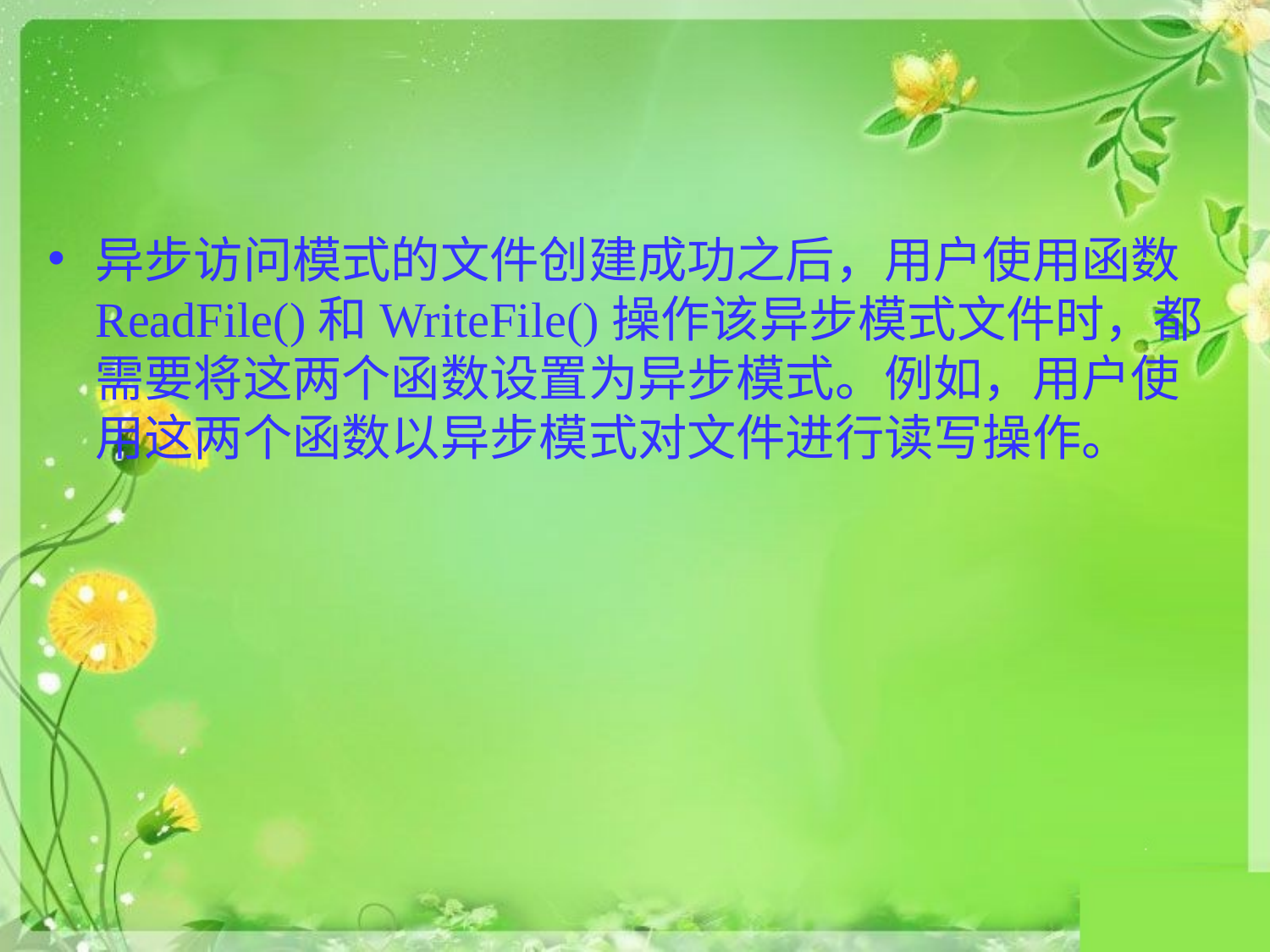

#
异步访问模式的文件创建成功之后，用户使用函数ReadFile()和WriteFile()操作该异步模式文件时，都需要将这两个函数设置为异步模式。例如，用户使用这两个函数以异步模式对文件进行读写操作。